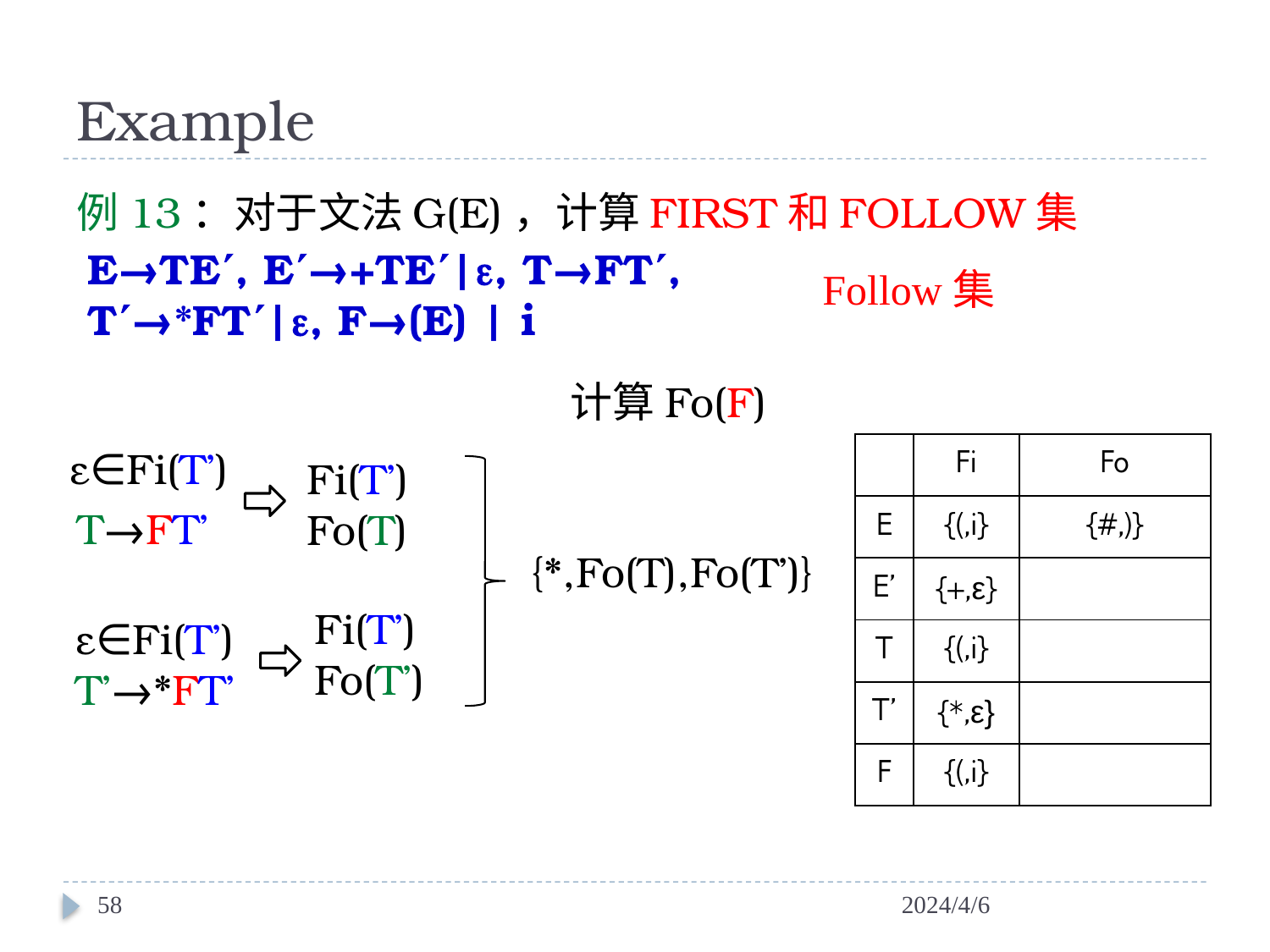

# Example
例13：对于文法G(E)，计算FIRST和FOLLOW集

E→TE′, E′→+TE′|ε, T→FT′,
T′→*FT′|ε, F→(E) | i
Follow集
计算Fo(F)
|  | Fi | Fo |
| --- | --- | --- |
| E | {(,i} | {#,)} |
| E’ | {+,ε} |  |
| T | {(,i} |  |
| T’ | {\*,ε} |  |
| F | {(,i} |  |
ε∈Fi(T’)
Fi(T’)
Fo(T)

Fi(T’)
Fo(T’)

{*,Fo(T),Fo(T’)}
T→FT’
ε∈Fi(T’)
T’→*FT’
58
2024/4/6